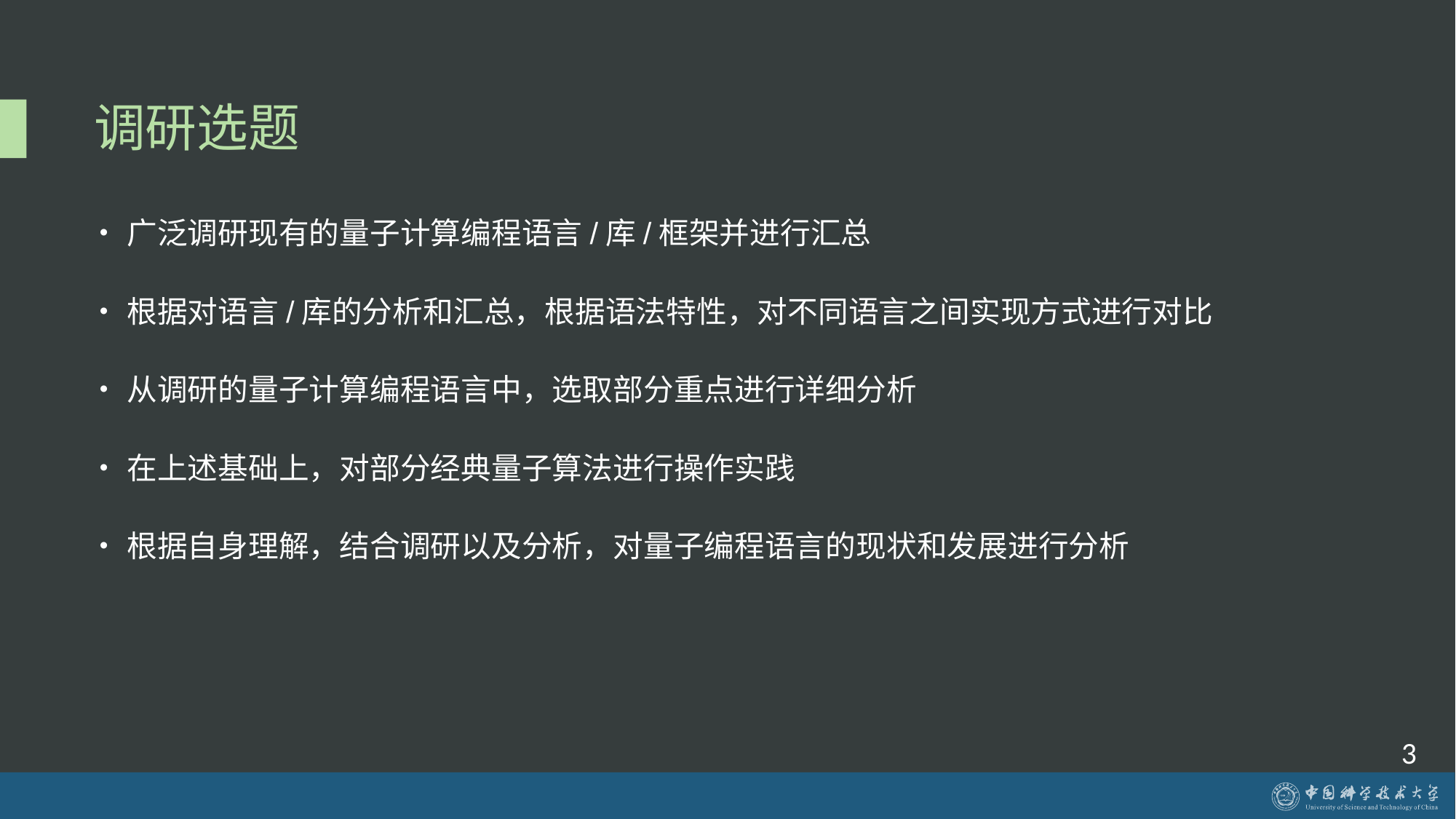

# 调研选题
广泛调研现有的量子计算编程语言/库/框架并进行汇总
根据对语言/库的分析和汇总，根据语法特性，对不同语言之间实现方式进行对比
从调研的量子计算编程语言中，选取部分重点进行详细分析
在上述基础上，对部分经典量子算法进行操作实践
根据自身理解，结合调研以及分析，对量子编程语言的现状和发展进行分析
3